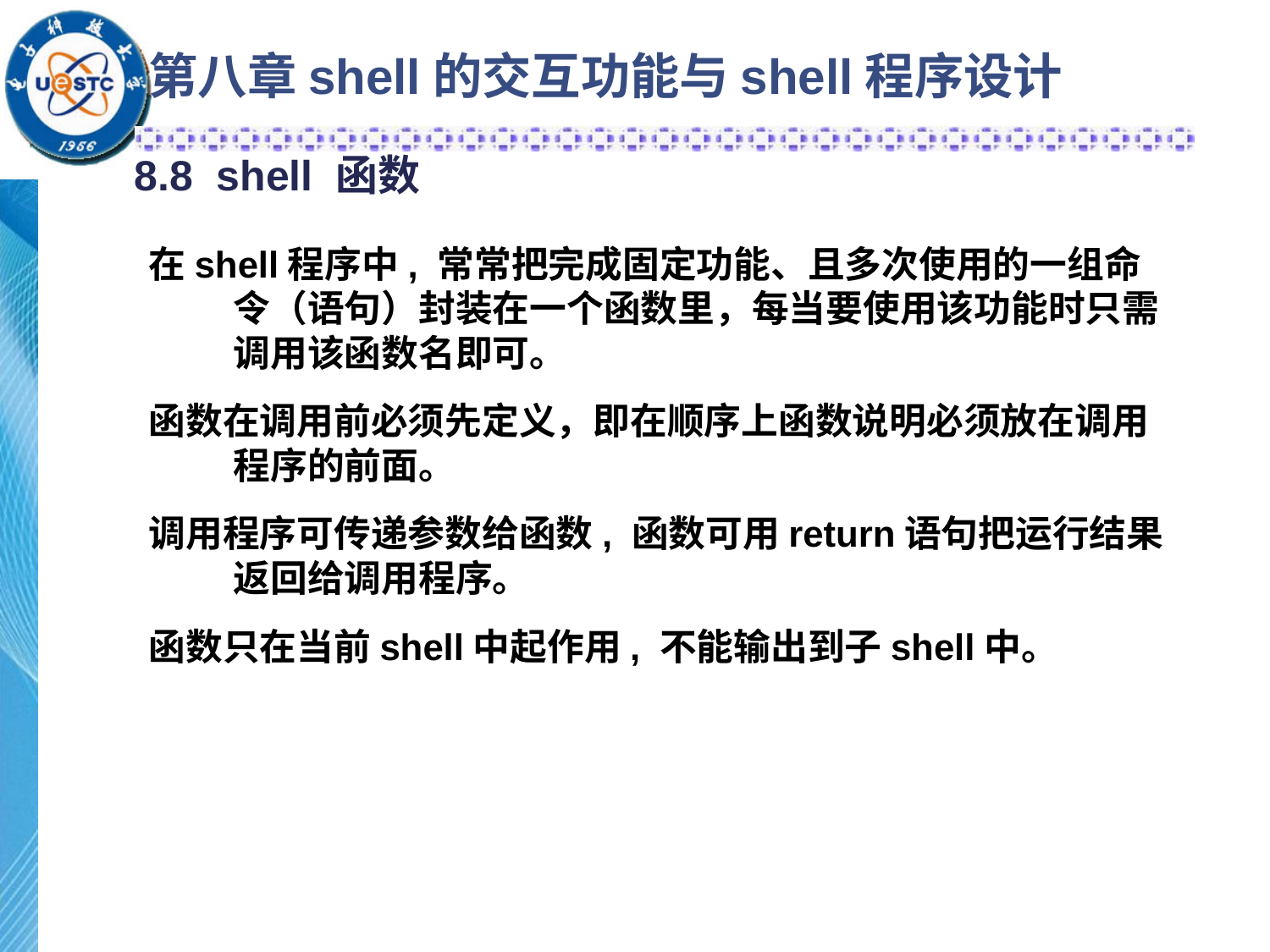

# 第八章shell的交互功能与shell程序设计
8.8  shell 函数
在shell程序中, 常常把完成固定功能、且多次使用的一组命令（语句）封装在一个函数里，每当要使用该功能时只需调用该函数名即可。
函数在调用前必须先定义，即在顺序上函数说明必须放在调用程序的前面。
调用程序可传递参数给函数, 函数可用return语句把运行结果返回给调用程序。
函数只在当前shell中起作用, 不能输出到子shell中。